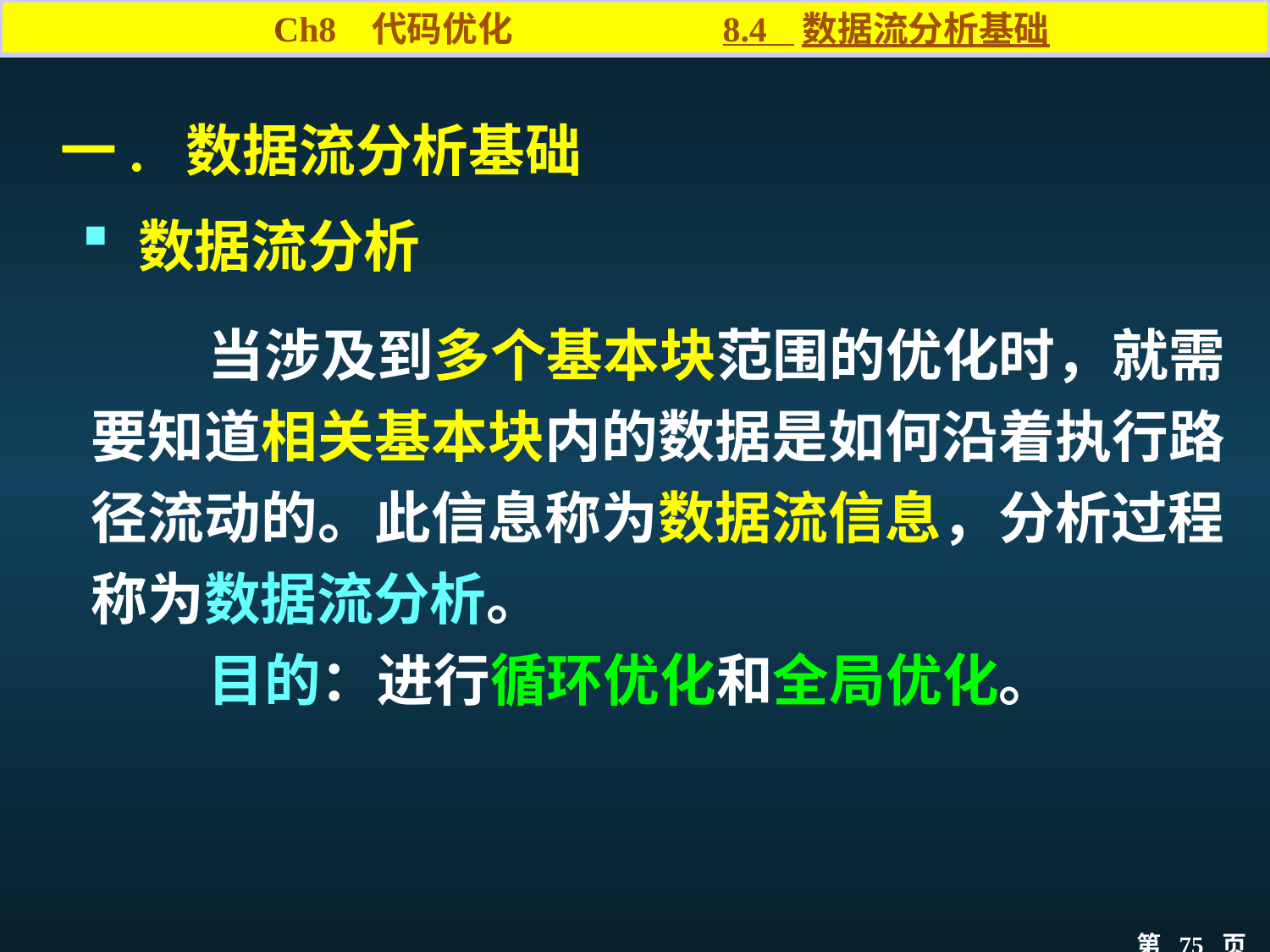

Ch8   代码优化                         8.4   数据流分析基础
一.  数据流分析基础
 数据流分析
        当涉及到多个基本块范围的优化时，就需要知道相关基本块内的数据是如何沿着执行路径流动的。此信息称为数据流信息，分析过程称为数据流分析。
        目的：进行循环优化和全局优化。